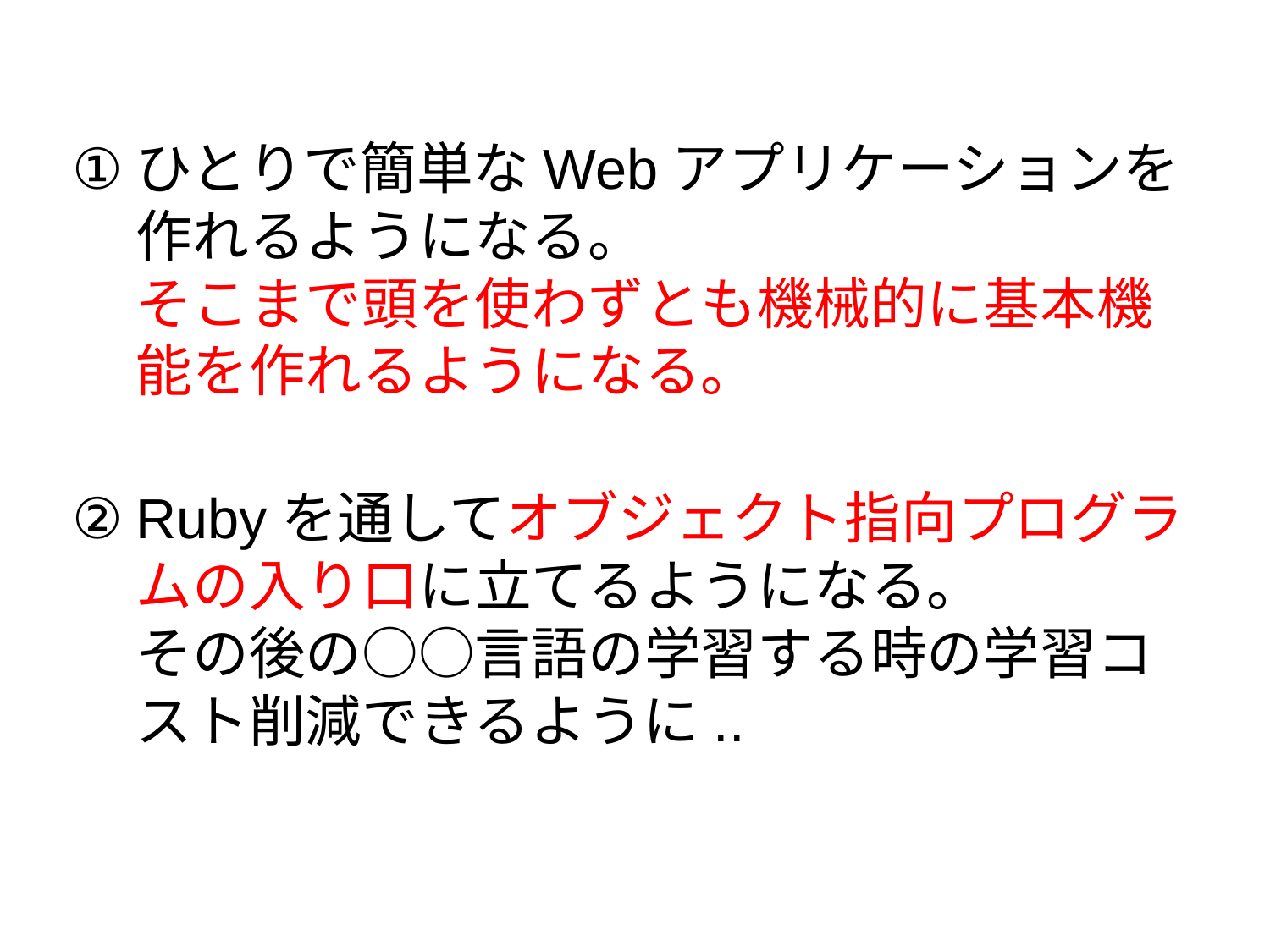

ひとりで簡単なWebアプリケーションを作れるようになる。
そこまで頭を使わずとも機械的に基本機能を作れるようになる。
Rubyを通してオブジェクト指向プログラムの入り口に立てるようになる。
その後の○○言語の学習する時の学習コスト削減できるように..